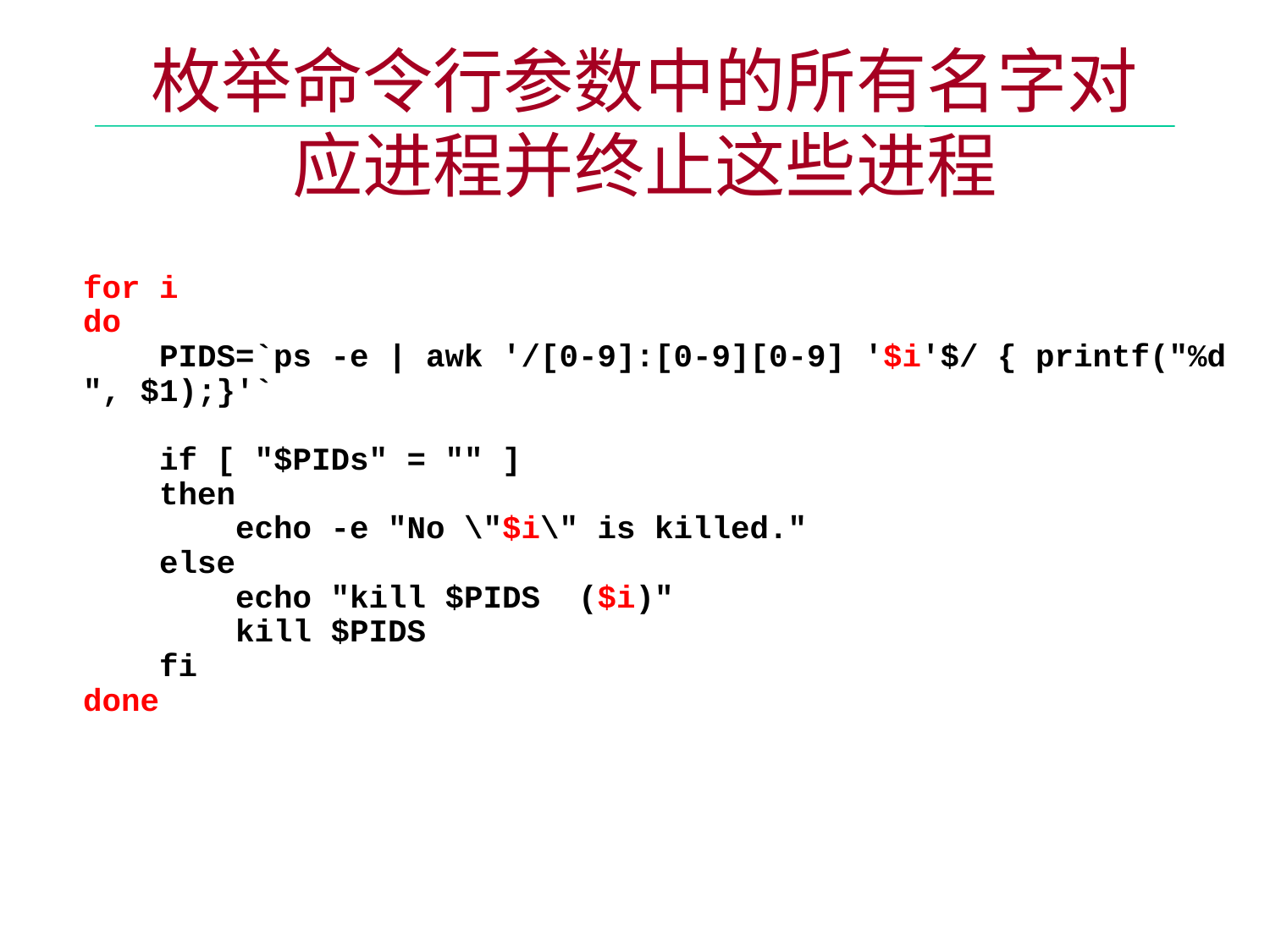

枚举命令行参数中的所有名字对应进程并终止这些进程
for i
do
    PIDS=`ps -e | awk '/[0-9]:[0-9][0-9] '$i'$/ { printf("%d ", $1);}'`

    if [ "$PIDs" = "" ]
    then
        echo -e "No \"$i\" is killed."
    else
        echo "kill $PIDS  ($i)"
        kill $PIDS
    fi
done